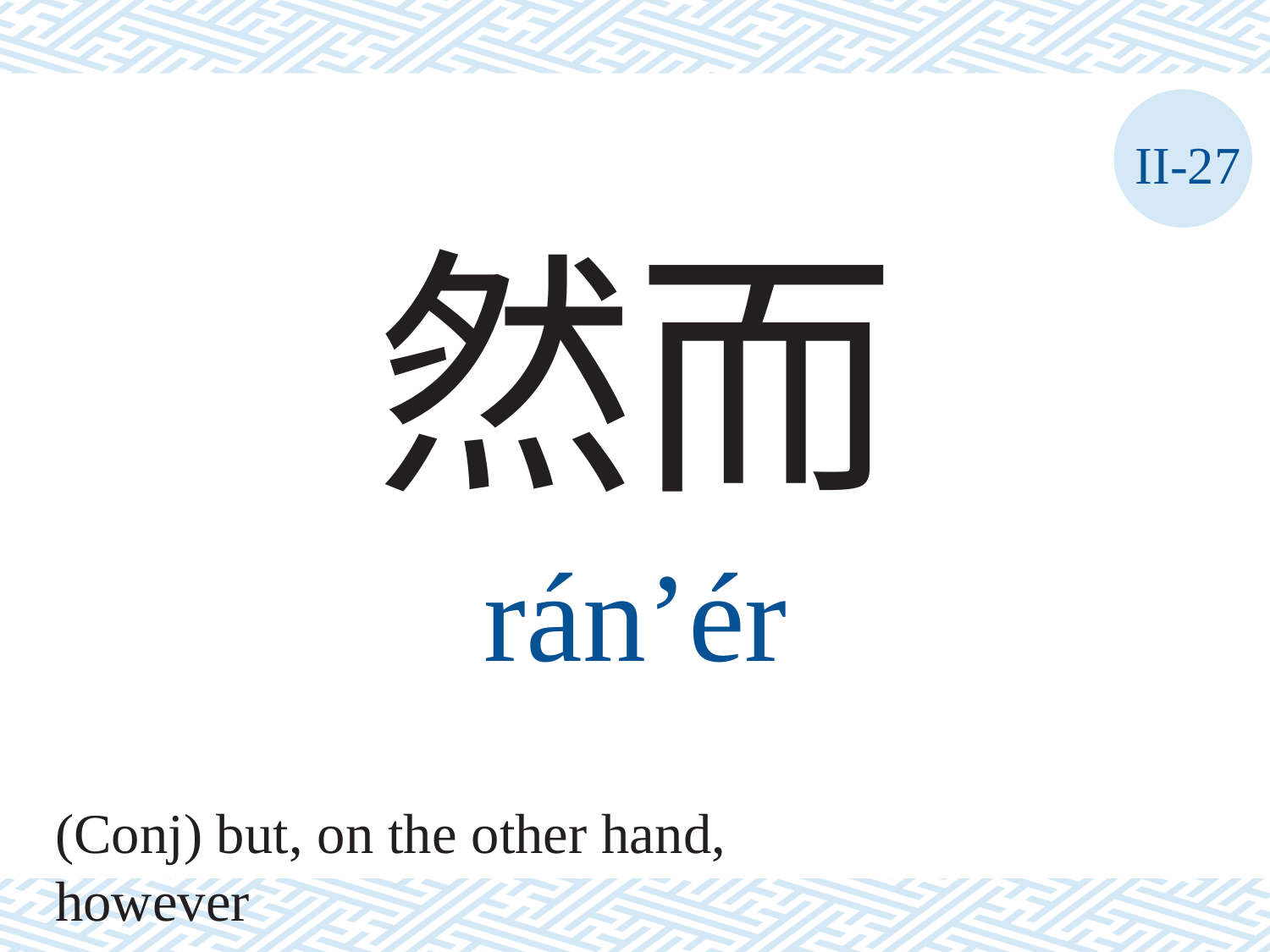

II-27
然而
rán’ér
(Conj) but, on the other hand, however